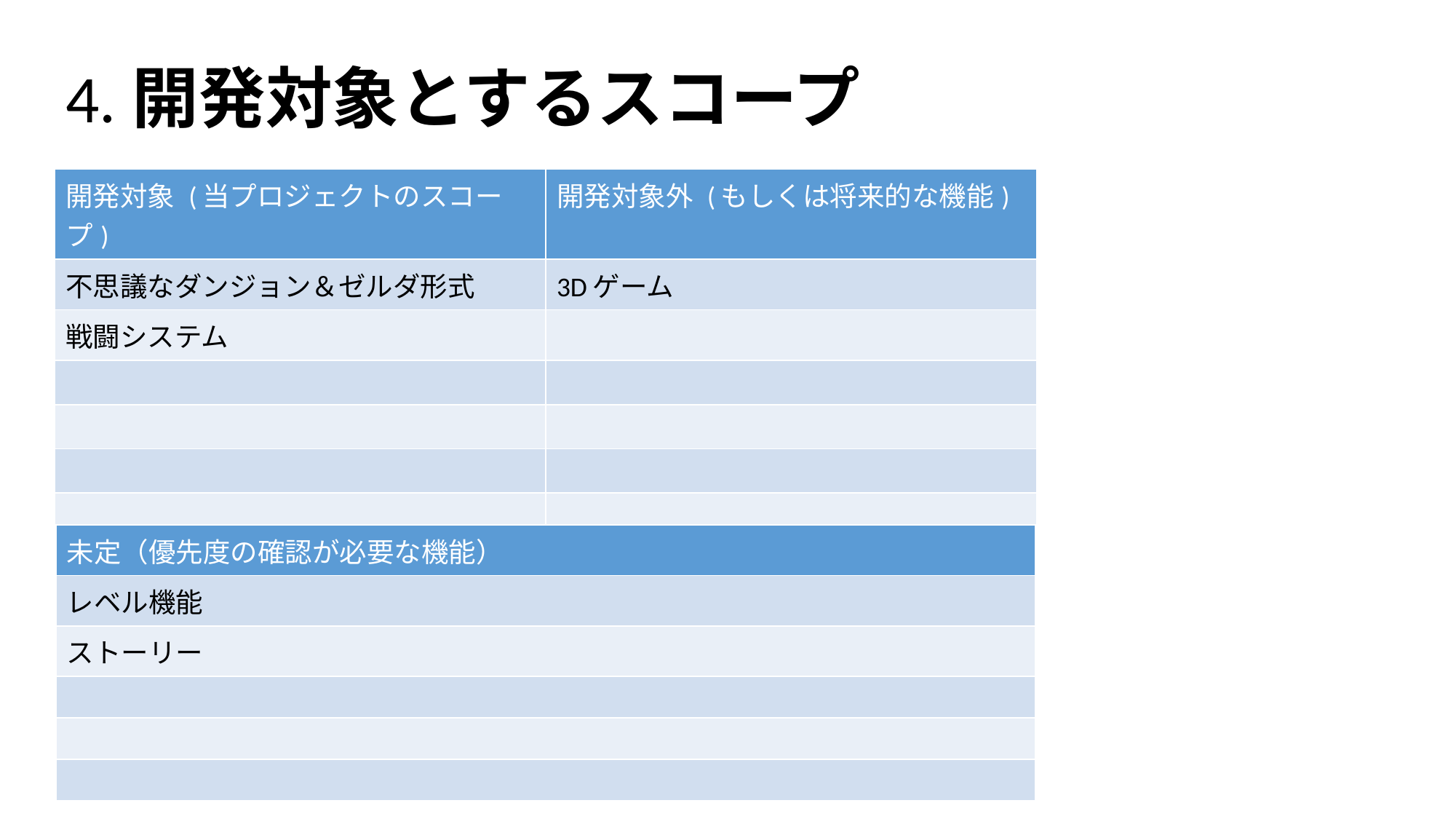

# 4.開発対象とするスコープ
| 開発対象 (当プロジェクトのスコープ) | 開発対象外 (もしくは将来的な機能) |
| --- | --- |
| 不思議なダンジョン＆ゼルダ形式 | 3Dゲーム |
| 戦闘システム |  |
|  |  |
|  |  |
|  |  |
|  |  |
| 未定（優先度の確認が必要な機能） |
| --- |
| レベル機能 |
| ストーリー |
|  |
|  |
|  |